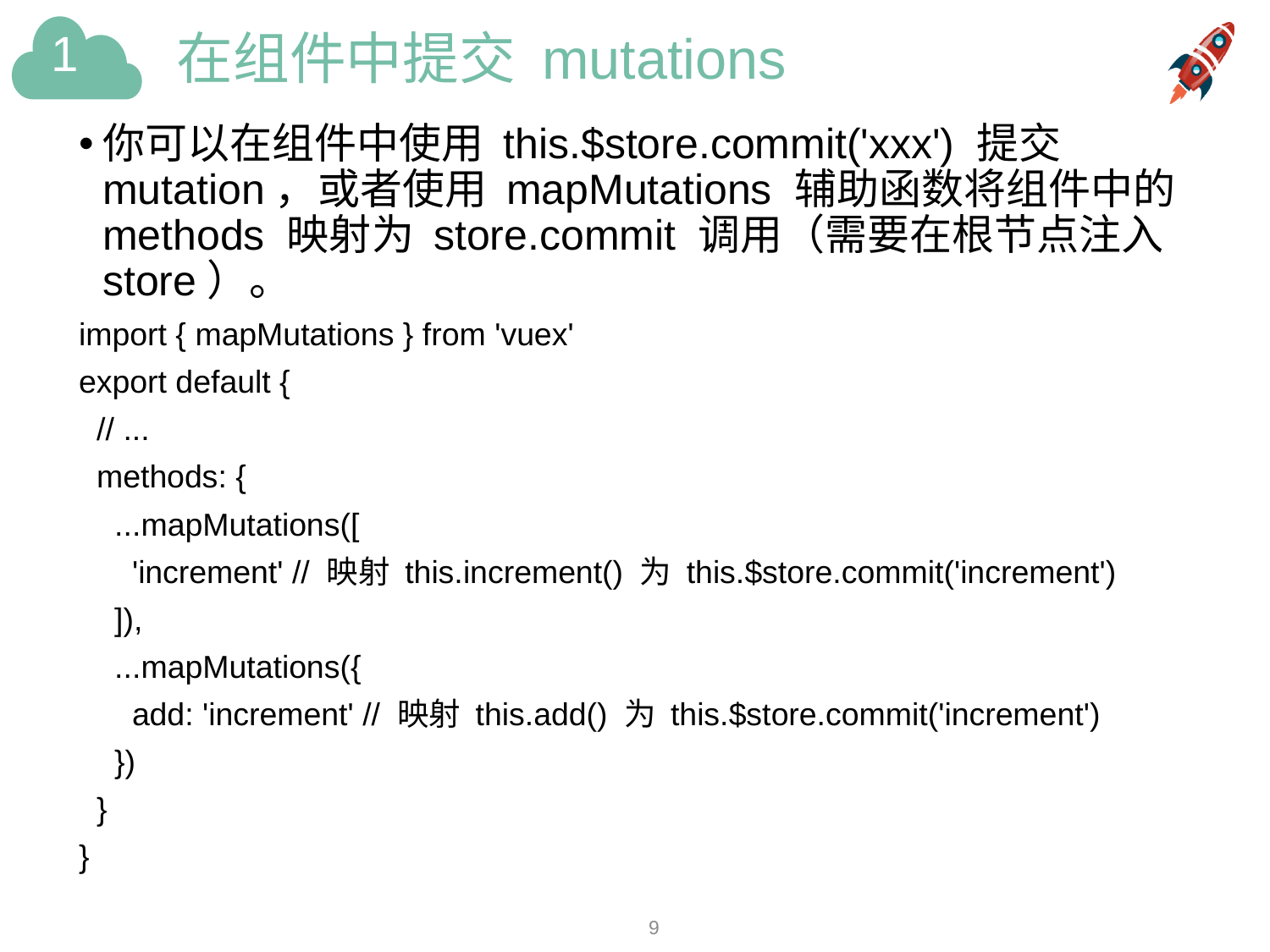

# 在组件中提交 mutations
你可以在组件中使用 this.$store.commit('xxx') 提交 mutation，或者使用 mapMutations 辅助函数将组件中的 methods 映射为 store.commit 调用（需要在根节点注入 store）。
import { mapMutations } from 'vuex'
export default {
  // ...
  methods: {
    ...mapMutations([
      'increment' // 映射 this.increment() 为 this.$store.commit('increment')
    ]),
    ...mapMutations({
      add: 'increment' // 映射 this.add() 为 this.$store.commit('increment')
    })
  }
}
9